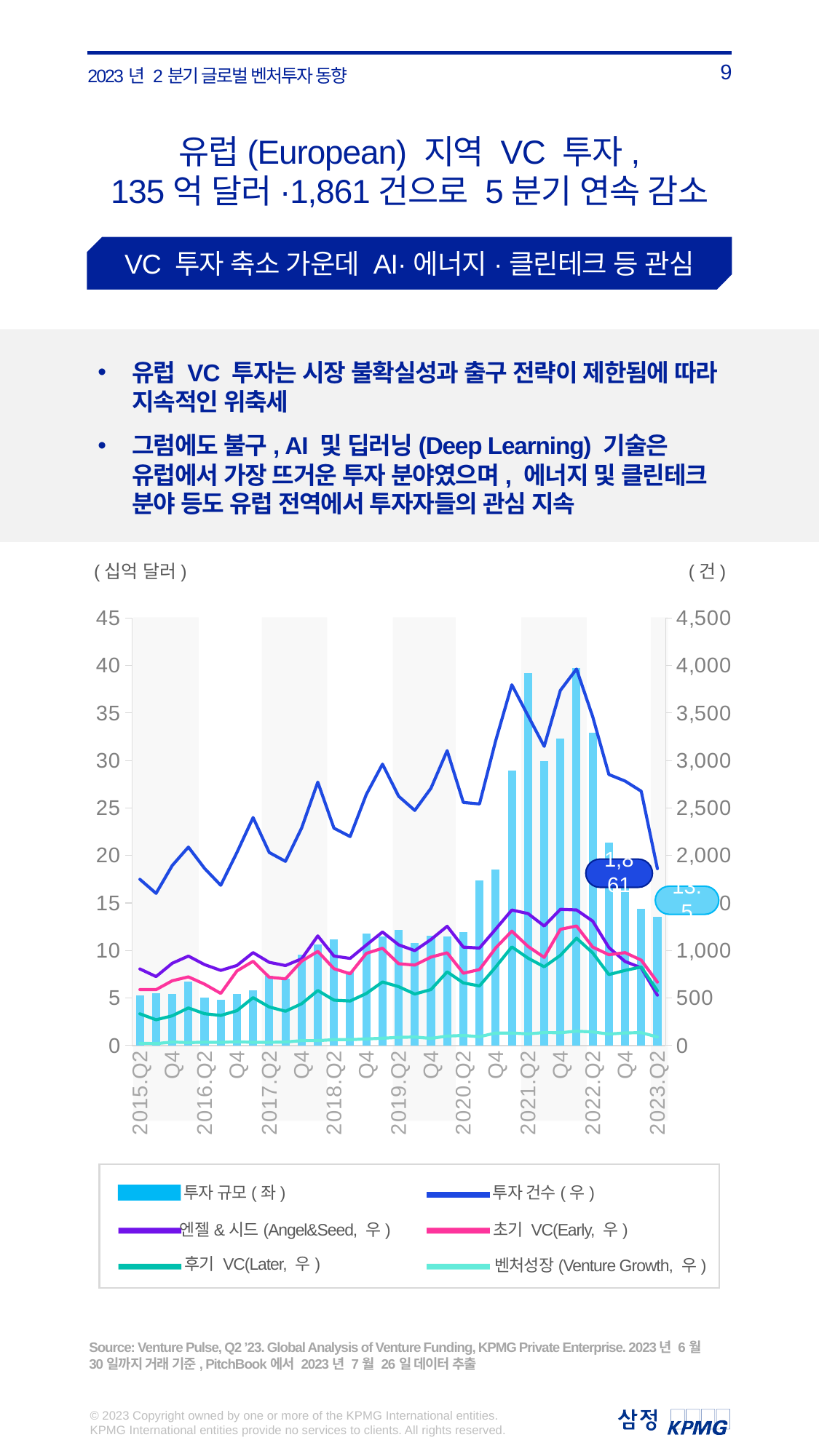

유럽(European) 지역 VC 투자,
135억 달러·1,861건으로 5분기 연속 감소
VC 투자 축소 가운데 AI·에너지·클린테크 등 관심

유럽 VC 투자는 시장 불확실성과 출구 전략이 제한됨에 따라 지속적인 위축세
그럼에도 불구, AI 및 딥러닝(Deep Learning) 기술은 유럽에서 가장 뜨거운 투자 분야였으며, 에너지 및 클린테크 분야 등도 유럽 전역에서 투자자들의 관심 지속
(십억 달러)
(건)

### Chart

| Category | 투자 규모(좌) | 투자 건수(우) | 앤젤&시드(Angel&Seed, 우) | 초기 VC(Early, 우) | 후기 VC (Later, 우) | 벤처성장(Venture Growth, 우) |
|---|---|---|---|---|---|---|
| 2015.Q2 | 5.269653879514 | 1749.0 | 805.0 | 588.0 | 333.0 | 23.0 |
| Q3 | 5.521747604899 | 1601.0 | 725.0 | 587.0 | 270.0 | 19.0 |
| Q4 | 5.417963523935 | 1894.0 | 865.0 | 681.0 | 312.0 | 36.0 |
| Q1 | 6.716491314672999 | 2088.0 | 941.0 | 722.0 | 395.0 | 30.0 |
| 2016.Q2 | 5.000844263698 | 1864.0 | 851.0 | 645.0 | 334.0 | 34.0 |
| Q3 | 4.8247210463000005 | 1686.0 | 790.0 | 548.0 | 316.0 | 32.0 |
| Q4 | 5.44218261042 | 2031.0 | 842.0 | 784.0 | 366.0 | 39.0 |
| Q1 | 5.7680662733890005 | 2399.0 | 977.0 | 886.0 | 503.0 | 33.0 |
| 2017.Q2 | 7.362122356844999 | 2031.0 | 875.0 | 718.0 | 405.0 | 33.0 |
| Q3 | 7.062848977451 | 1938.0 | 841.0 | 701.0 | 360.0 | 36.0 |
| Q4 | 9.53264833449 | 2289.0 | 912.0 | 887.0 | 439.0 | 51.0 |
| Q1 | 10.627634508918 | 2772.0 | 1153.0 | 990.0 | 578.0 | 51.0 |
| 2018.Q2 | 11.201006941479 | 2287.0 | 941.0 | 808.0 | 477.0 | 61.0 |
| Q3 | 7.817744240156999 | 2199.0 | 916.0 | 754.0 | 468.0 | 61.0 |
| Q4 | 11.763905429089 | 2642.0 | 1057.0 | 969.0 | 547.0 | 69.0 |
| Q1 | 11.446672092641 | 2961.0 | 1194.0 | 1023.0 | 668.0 | 76.0 |
| 2019.Q2 | 12.154387740864 | 2623.0 | 1059.0 | 860.0 | 619.0 | 85.0 |
| Q3 | 10.791798548638 | 2474.0 | 998.0 | 846.0 | 541.0 | 89.0 |
| Q4 | 11.584215715398 | 2707.0 | 1115.0 | 930.0 | 588.0 | 74.0 |
| Q1 | 11.441979966272 | 3103.0 | 1254.0 | 975.0 | 775.0 | 99.0 |
| 2020.Q2 | 11.945294235384 | 2558.0 | 1035.0 | 760.0 | 658.0 | 105.0 |
| Q3 | 17.363542254045 | 2542.0 | 1025.0 | 799.0 | 626.0 | 92.0 |
| Q4 | 18.527866310937 | 3206.0 | 1224.0 | 1026.0 | 825.0 | 131.0 |
| Q1 | 28.919344179619998 | 3796.0 | 1425.0 | 1203.0 | 1037.0 | 131.0 |
| 2021.Q2 | 39.206058615675 | 3471.0 | 1388.0 | 1042.0 | 919.0 | 122.0 |
| Q3 | 29.91916431694 | 3148.0 | 1257.0 | 927.0 | 828.0 | 136.0 |
| Q4 | 32.300085309532 | 3737.0 | 1433.0 | 1222.0 | 948.0 | 134.0 |
| Q1 | 39.710302020002 | 3962.0 | 1426.0 | 1257.0 | 1129.0 | 150.0 |
| 2022.Q2 | 32.917023848662 | 3459.0 | 1308.0 | 1035.0 | 974.0 | 142.0 |
| Q3 | 21.314090106663 | 2852.0 | 1031.0 | 955.0 | 746.0 | 120.0 |
| Q4 | 18.386433608039997 | 2783.0 | 884.0 | 977.0 | 790.0 | 132.0 |
| Q1 | 14.356798491643 | 2676.0 | 817.0 | 898.0 | 826.0 | 135.0 |
| 2023.Q2 | 13.530898519305 | 1861.0 | 529.0 | 667.0 | 576.0 | 89.0 |

1,861
13.5

투자 규모(좌)

엔젤&시드(Angel&Seed, 우)
후기 VC(Later, 우)
투자 건수(우)

초기 VC(Early, 우)
벤처성장(Venture Growth, 우)
Source: Venture Pulse, Q2 ’23. Global Analysis of Venture Funding, KPMG Private Enterprise. 2023년 6월 30일까지 거래 기준, PitchBook에서 2023년 7월 26일 데이터 추출